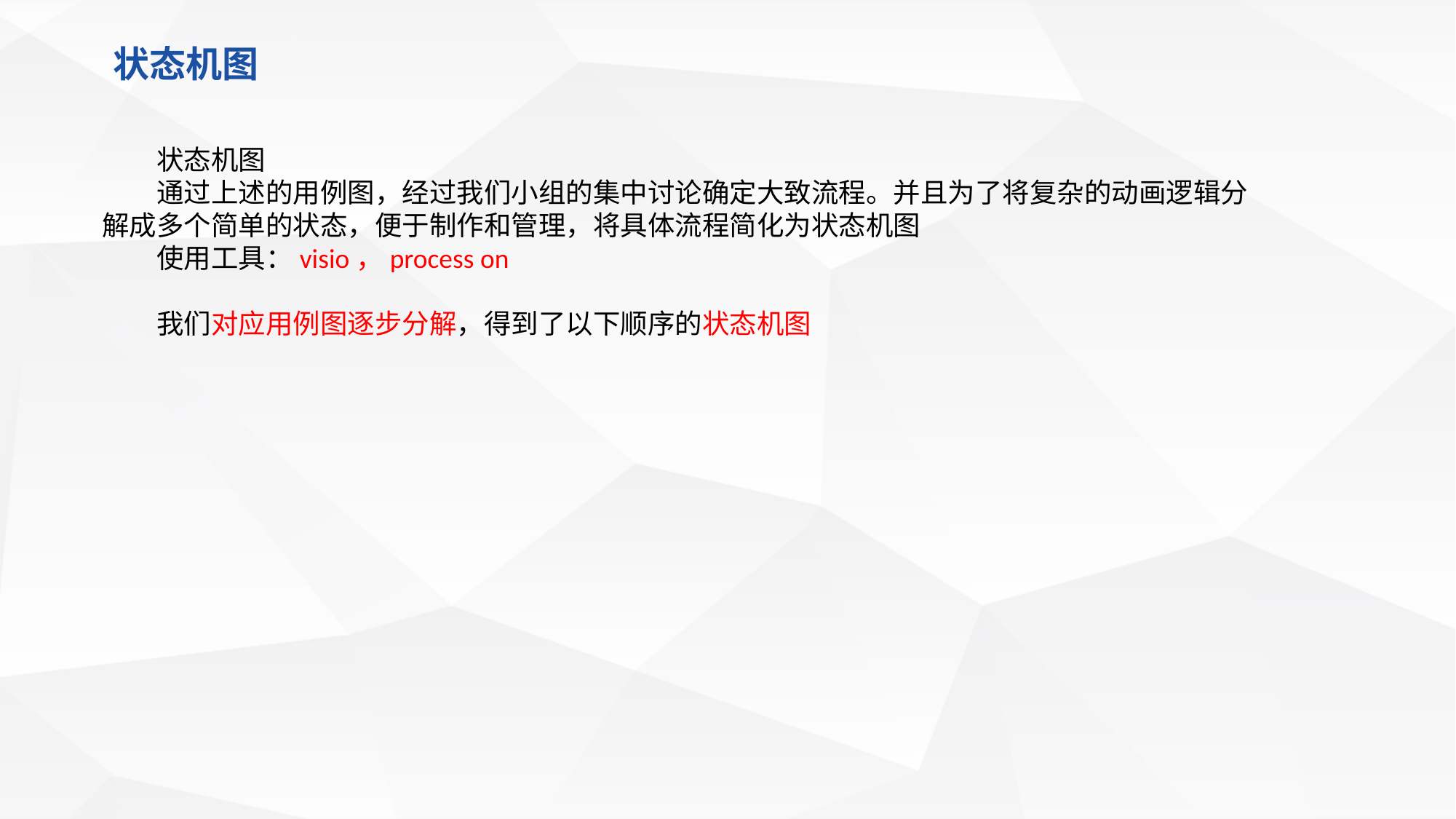

状态机图
状态机图
通过上述的用例图，经过我们小组的集中讨论确定大致流程。并且为了将复杂的动画逻辑分解成多个简单的状态，便于制作和管理，将具体流程简化为状态机图
使用工具：visio，process on

我们对应用例图逐步分解，得到了以下顺序的状态机图